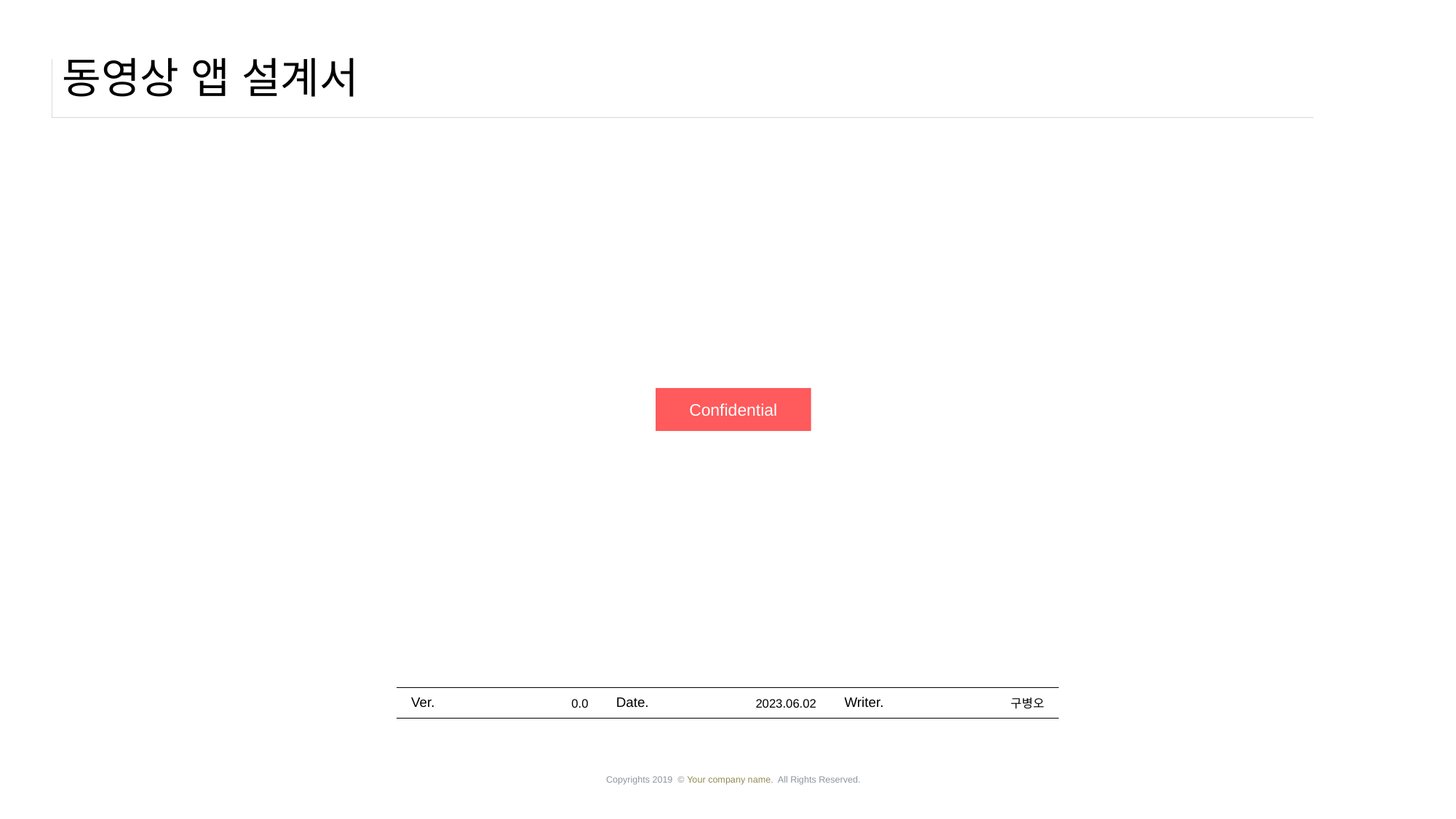

# 동영상 앱 설계서
2023.06.02
구병오
0.0